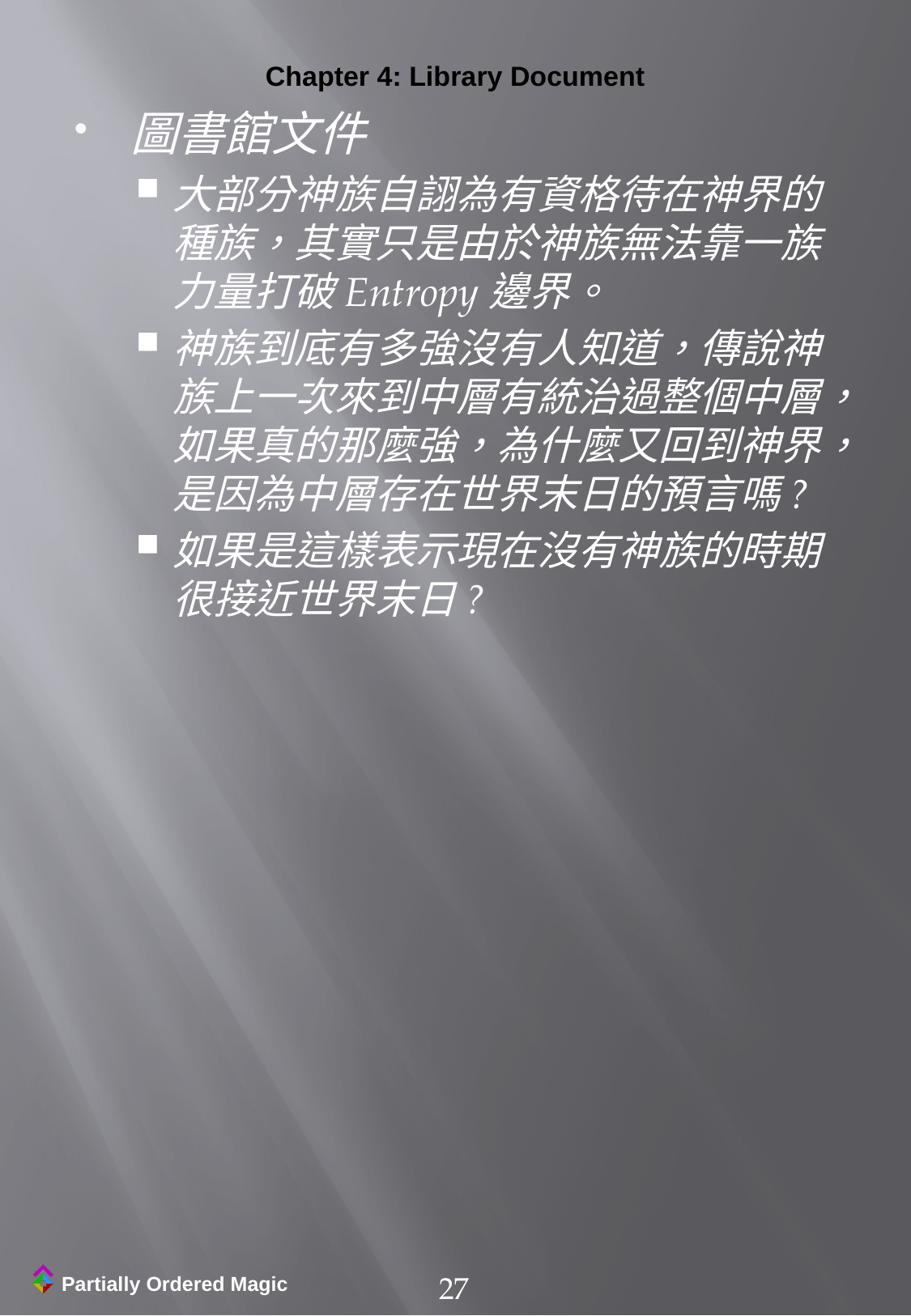

# Chapter 4: Library Document
圖書館文件
大部分神族自詡為有資格待在神界的種族，其實只是由於神族無法靠一族力量打破Entropy邊界。
神族到底有多強沒有人知道，傳說神族上一次來到中層有統治過整個中層，如果真的那麼強，為什麼又回到神界，是因為中層存在世界末日的預言嗎?
如果是這樣表示現在沒有神族的時期很接近世界末日?